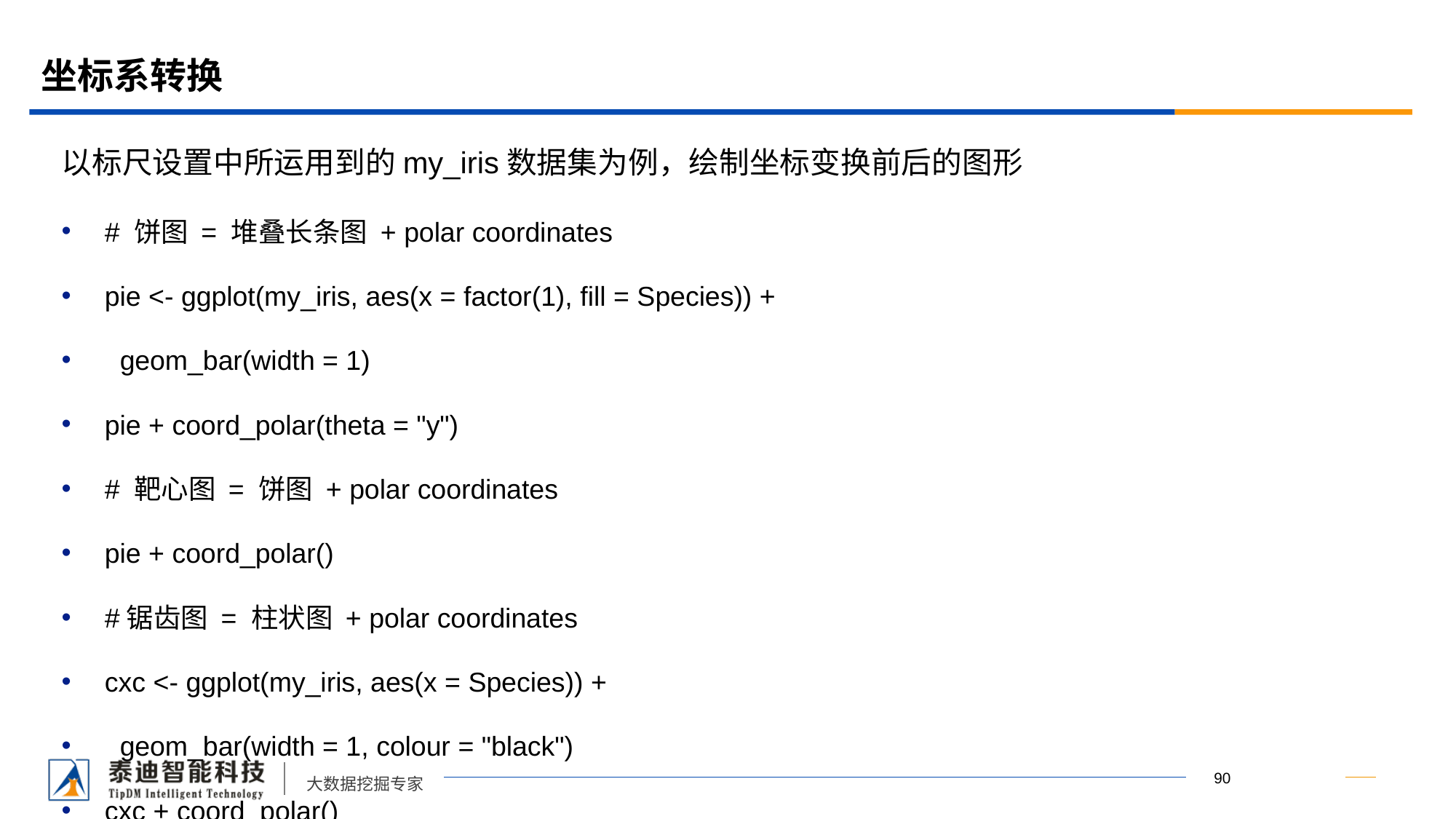

# 坐标系转换
以标尺设置中所运用到的my_iris数据集为例，绘制坐标变换前后的图形
# 饼图 = 堆叠长条图 + polar coordinates
pie <- ggplot(my_iris, aes(x = factor(1), fill = Species)) +
  geom_bar(width = 1)
pie + coord_polar(theta = "y")
# 靶心图 = 饼图 + polar coordinates
pie + coord_polar()
#锯齿图 = 柱状图 + polar coordinates
cxc <- ggplot(my_iris, aes(x = Species)) +
  geom_bar(width = 1, colour = "black")
cxc + coord_polar()